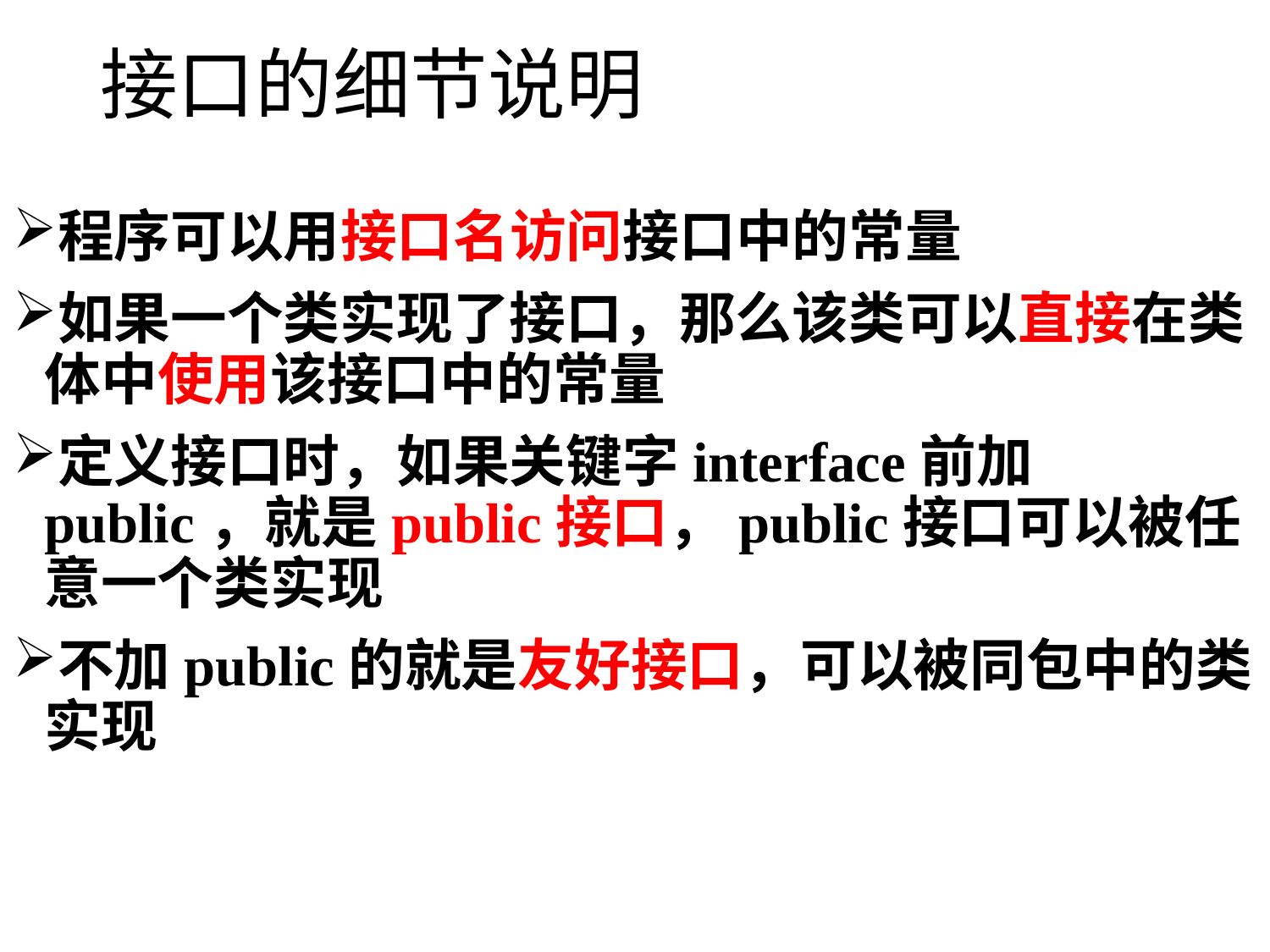

# 接口的细节说明
程序可以用接口名访问接口中的常量
如果一个类实现了接口，那么该类可以直接在类体中使用该接口中的常量
定义接口时，如果关键字interface前加public，就是public接口，public接口可以被任意一个类实现
不加public的就是友好接口，可以被同包中的类实现